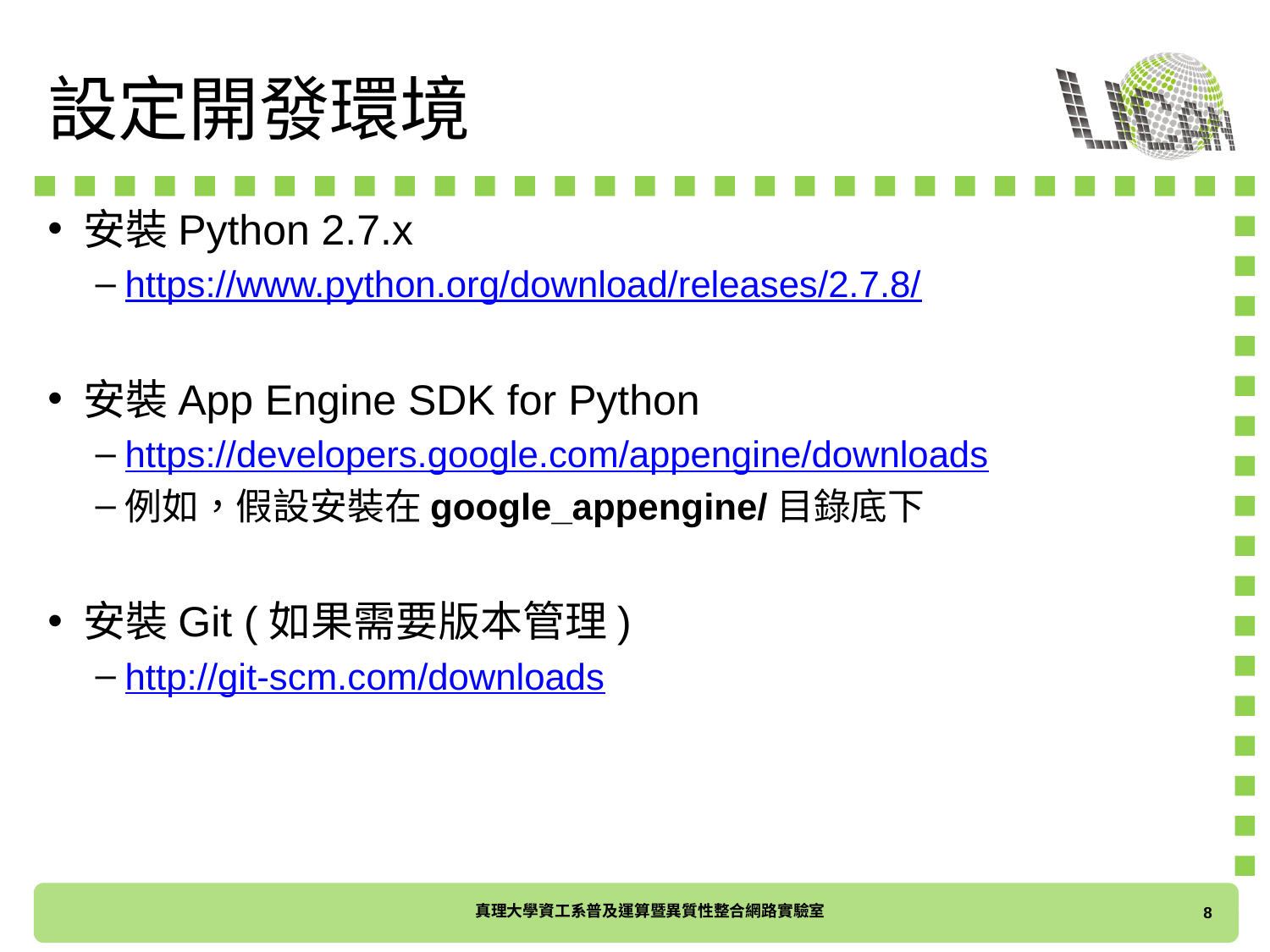

# 設定開發環境
安裝Python 2.7.x
https://www.python.org/download/releases/2.7.8/

安裝App Engine SDK for Python
https://developers.google.com/appengine/downloads
例如，假設安裝在google_appengine/目錄底下

安裝Git (如果需要版本管理)
http://git-scm.com/downloads
8
真理大學資工系普及運算暨異質性整合網路實驗室